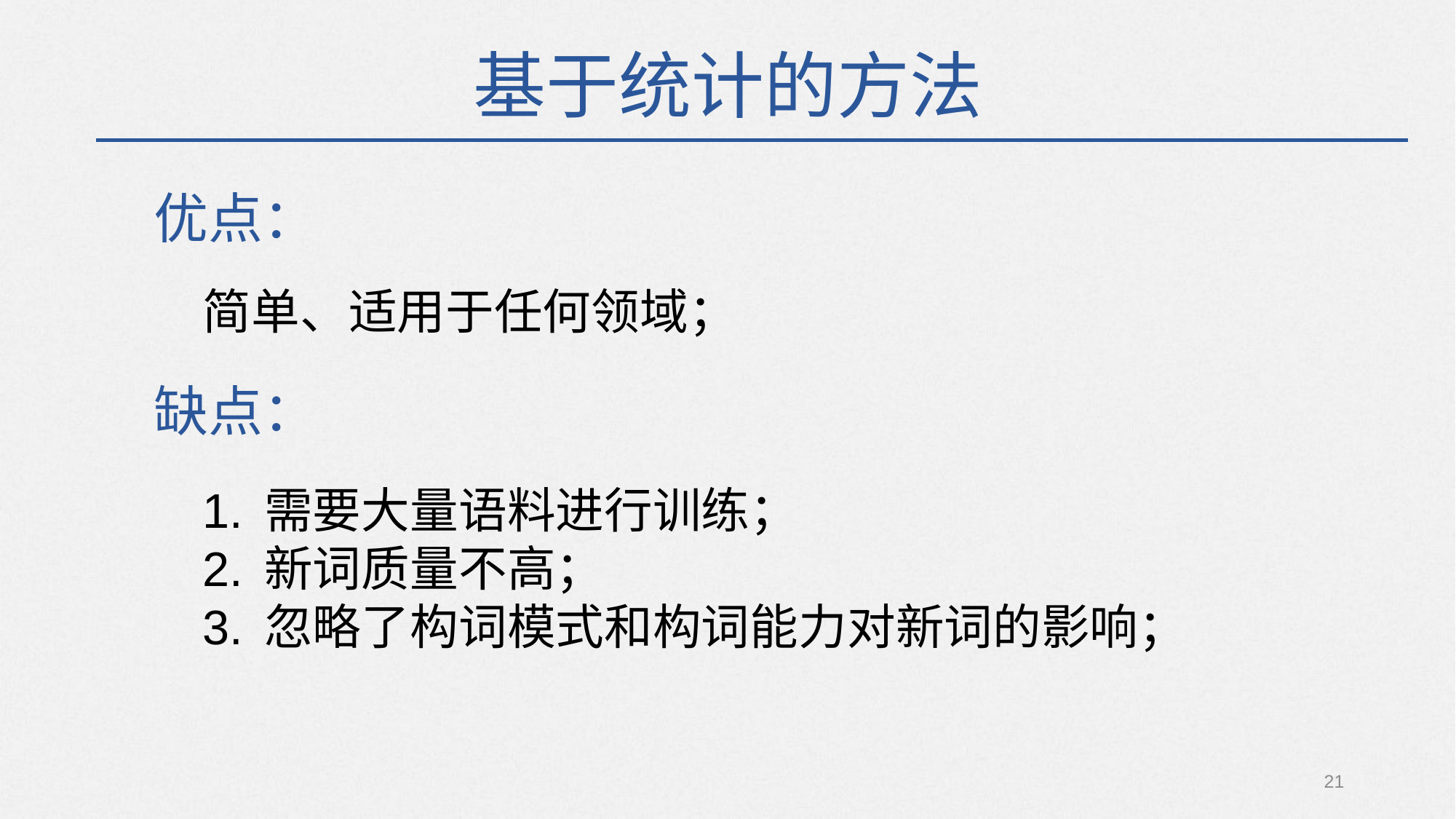

基于统计的方法
优点：
简单、适用于任何领域；
缺点：
需要大量语料进行训练；
新词质量不高；
忽略了构词模式和构词能力对新词的影响；

21